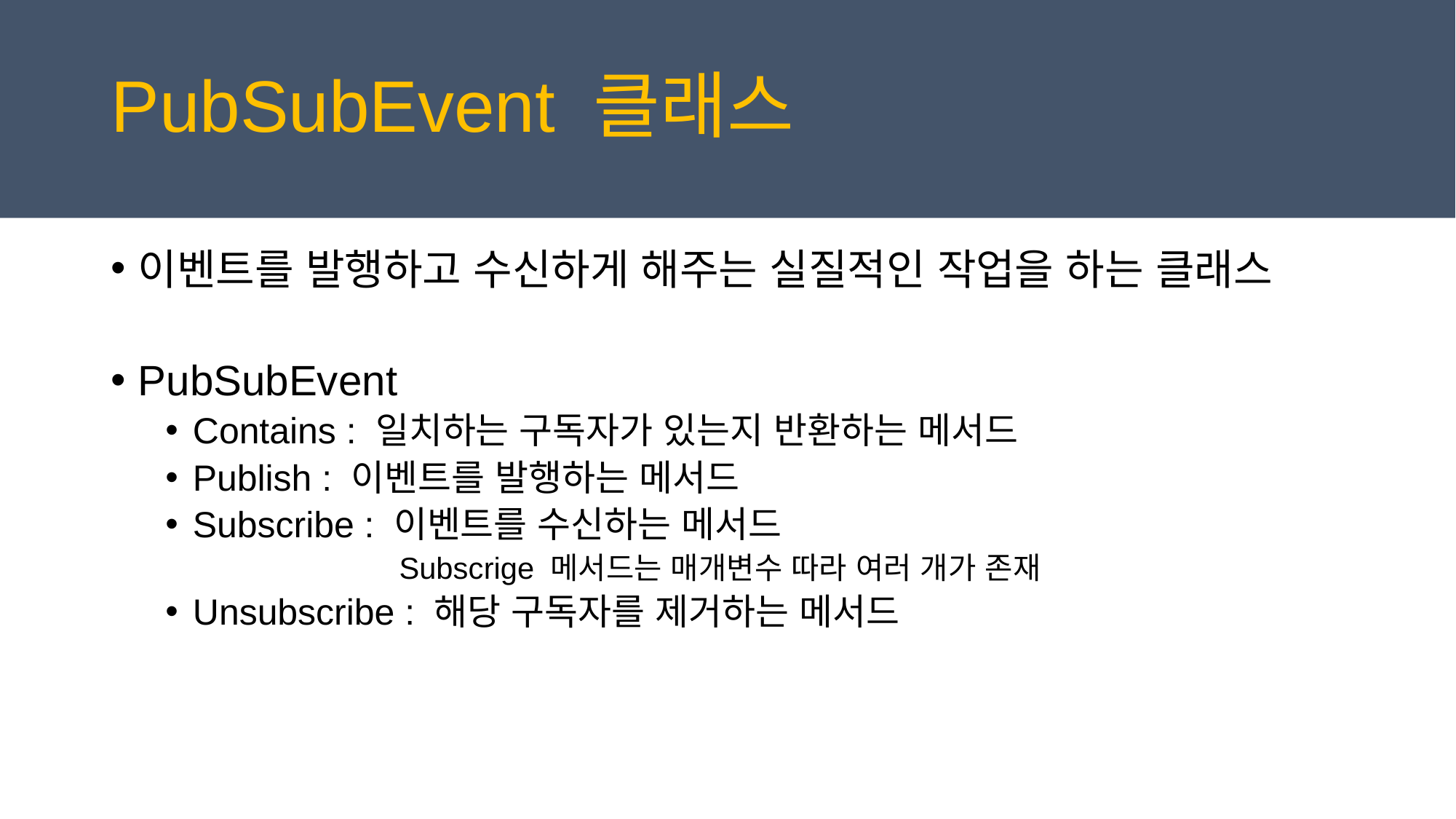

# PubSubEvent 클래스
이벤트를 발행하고 수신하게 해주는 실질적인 작업을 하는 클래스

PubSubEvent
Contains : 일치하는 구독자가 있는지 반환하는 메서드
Publish : 이벤트를 발행하는 메서드
Subscribe : 이벤트를 수신하는 메서드
  Subscrige 메서드는 매개변수 따라 여러 개가 존재
Unsubscribe : 해당 구독자를 제거하는 메서드